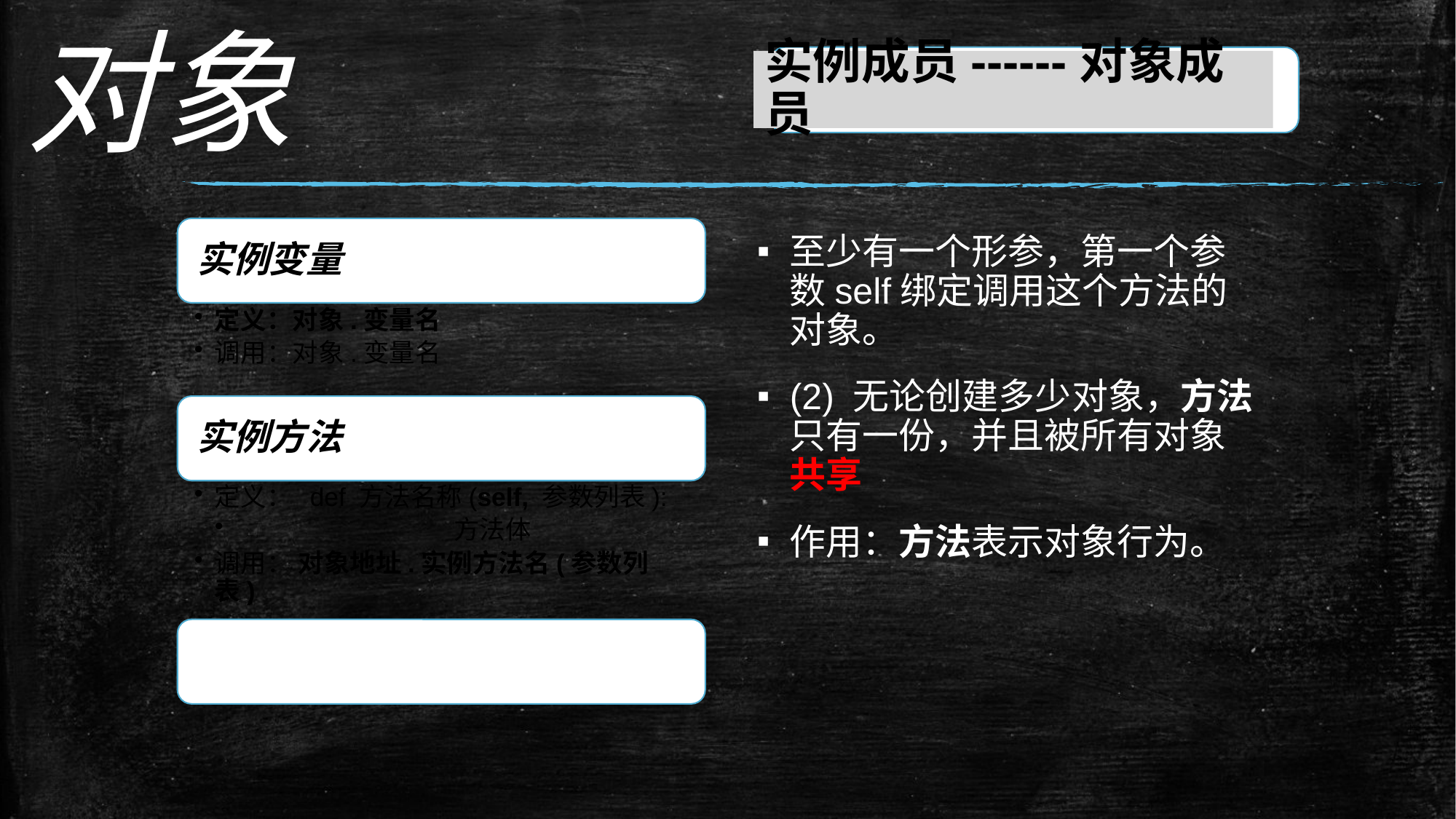

对象

实例成员------对象成员
实例变量
定义：对象.变量名
调用：对象.变量名
实例方法
定义：  def 方法名称(self, 参数列表):
		方法体
调用： 对象地址.实例方法名(参数列表)

至少有一个形参，第一个参数self绑定调用这个方法的对象。
(2) 无论创建多少对象，方法只有一份，并且被所有对象共享
作用：方法表示对象行为。